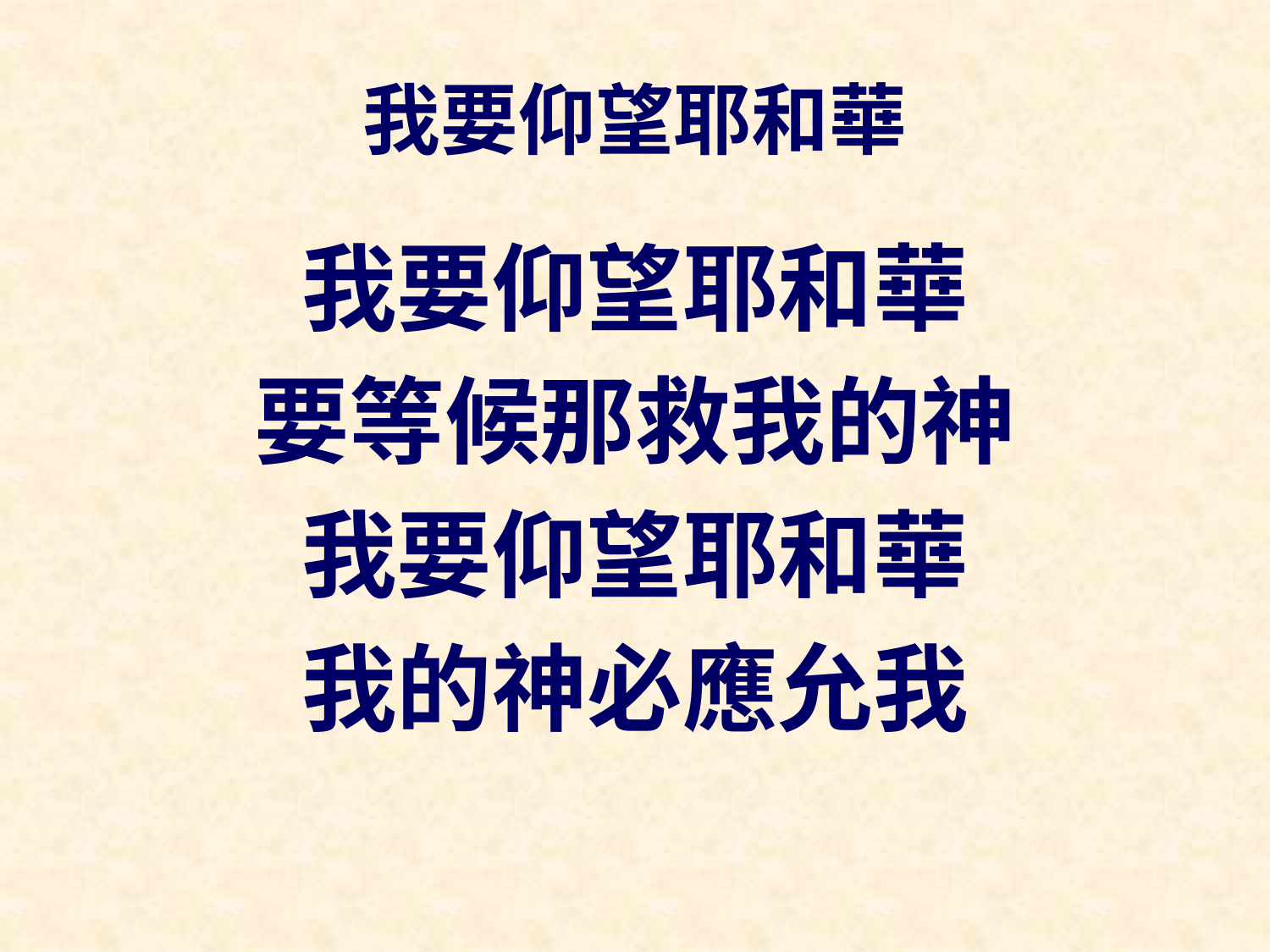

# 我要仰望耶和華
我要仰望耶和華
要等候那救我的神
我要仰望耶和華
我的神必應允我